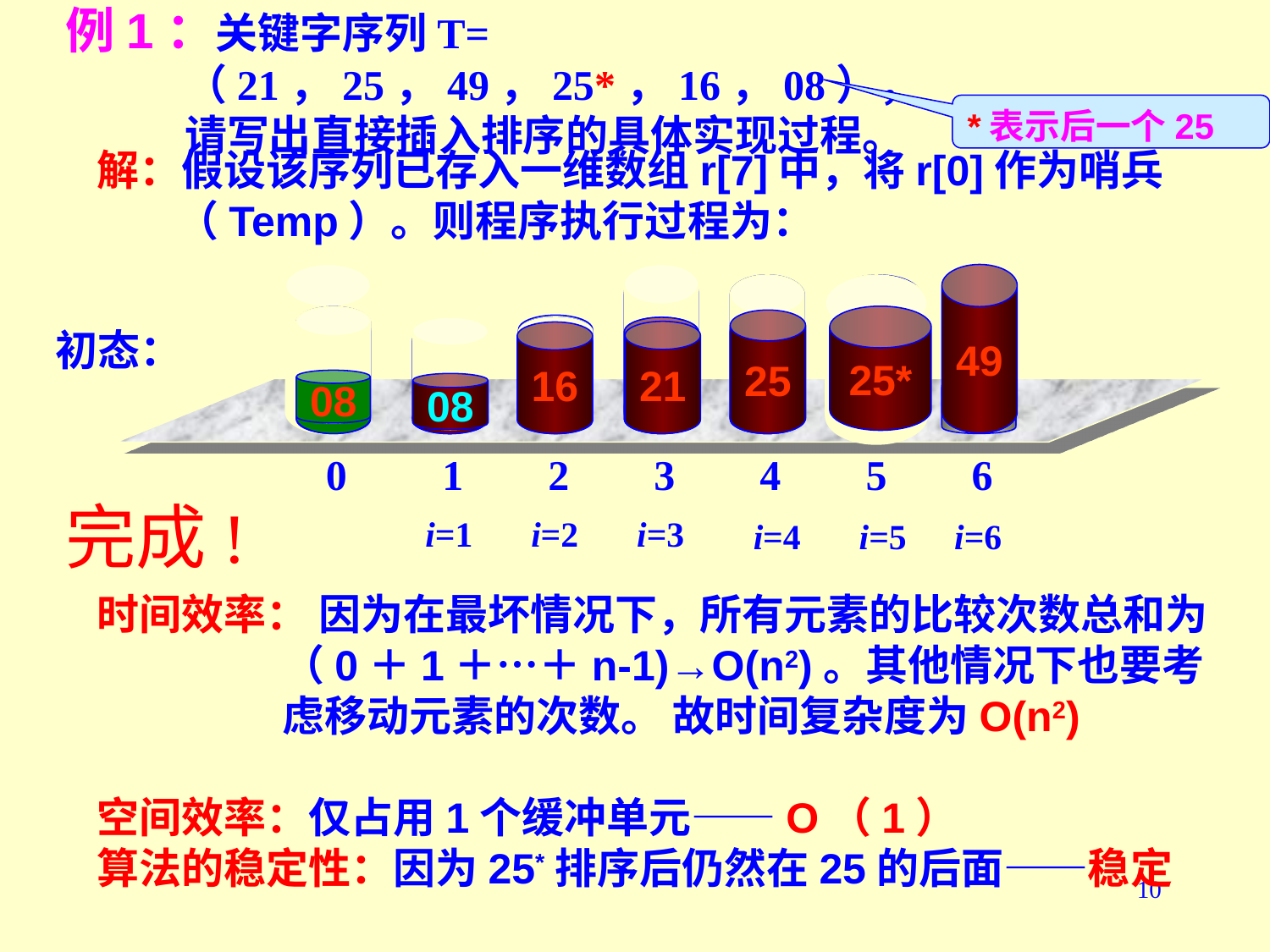

# 例1：关键字序列T= （21，25，49，25*，16，08）， 请写出直接插入排序的具体实现过程。
*表示后一个25
解：假设该序列已存入一维数组r[7]中，将r[0]作为哨兵（Temp）。则程序执行过程为：

25*

25*
49
49
哨
兵
25
25*
21
16
08
0         1        2        3        4        5        6

49

25
25*
21
21
49
49
49
25*
16

08
25
初态：

08
25
25*
21
16
21
16
16

08
完成!
i=1
i=2
i=3
i=4
i=5
i=6
时间效率： 因为在最坏情况下，所有元素的比较次数总和为（0＋1＋…＋n-1)→O(n2)。其他情况下也要考虑移动元素的次数。 故时间复杂度为O(n2)

空间效率：仅占用1个缓冲单元——O（1）
算法的稳定性：因为25*排序后仍然在25的后面——稳定
10